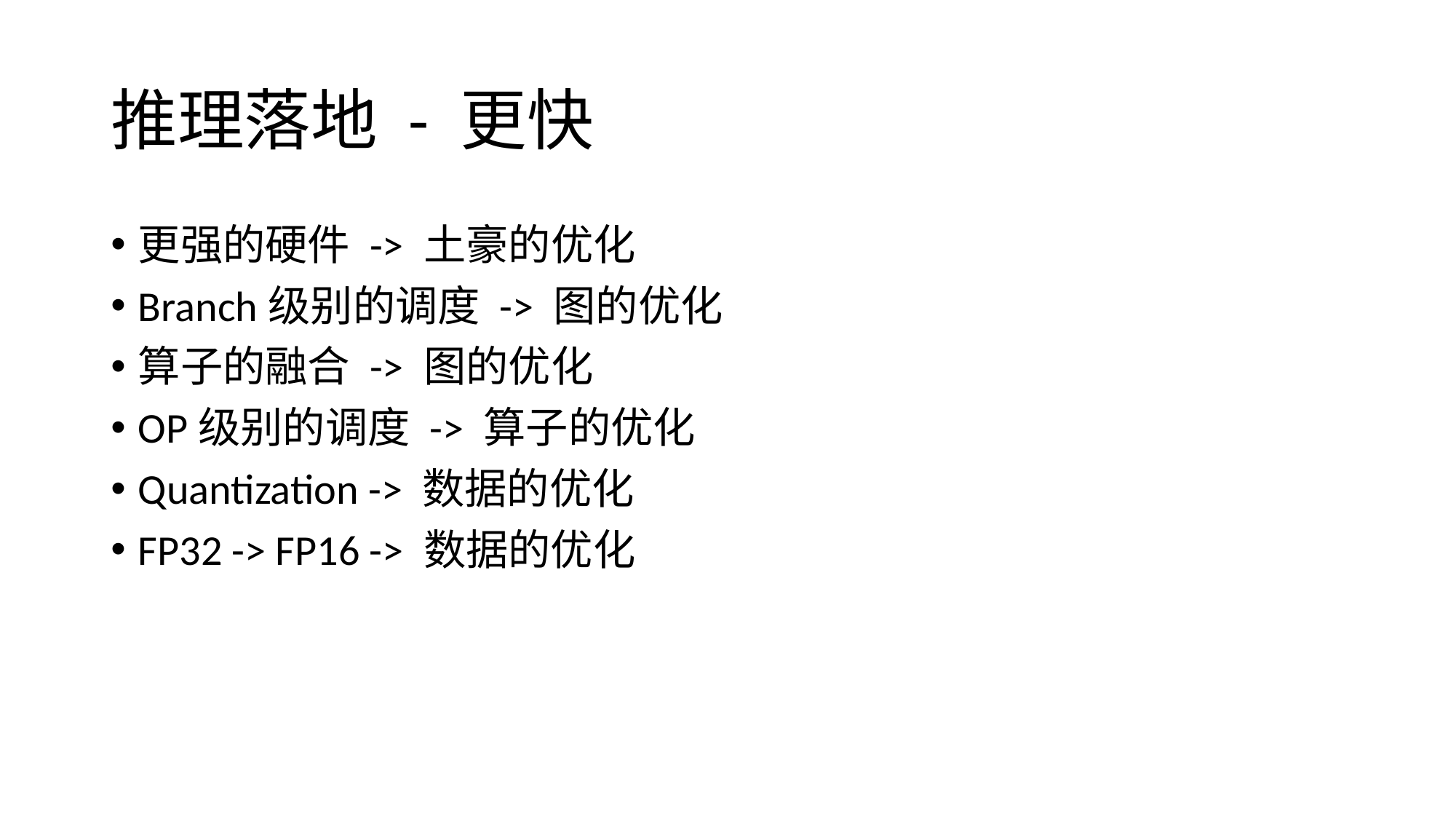

# 推理落地 - 更快
更强的硬件 -> 土豪的优化
Branch级别的调度 -> 图的优化
算子的融合 -> 图的优化
OP级别的调度 -> 算子的优化
Quantization -> 数据的优化
FP32 -> FP16 -> 数据的优化